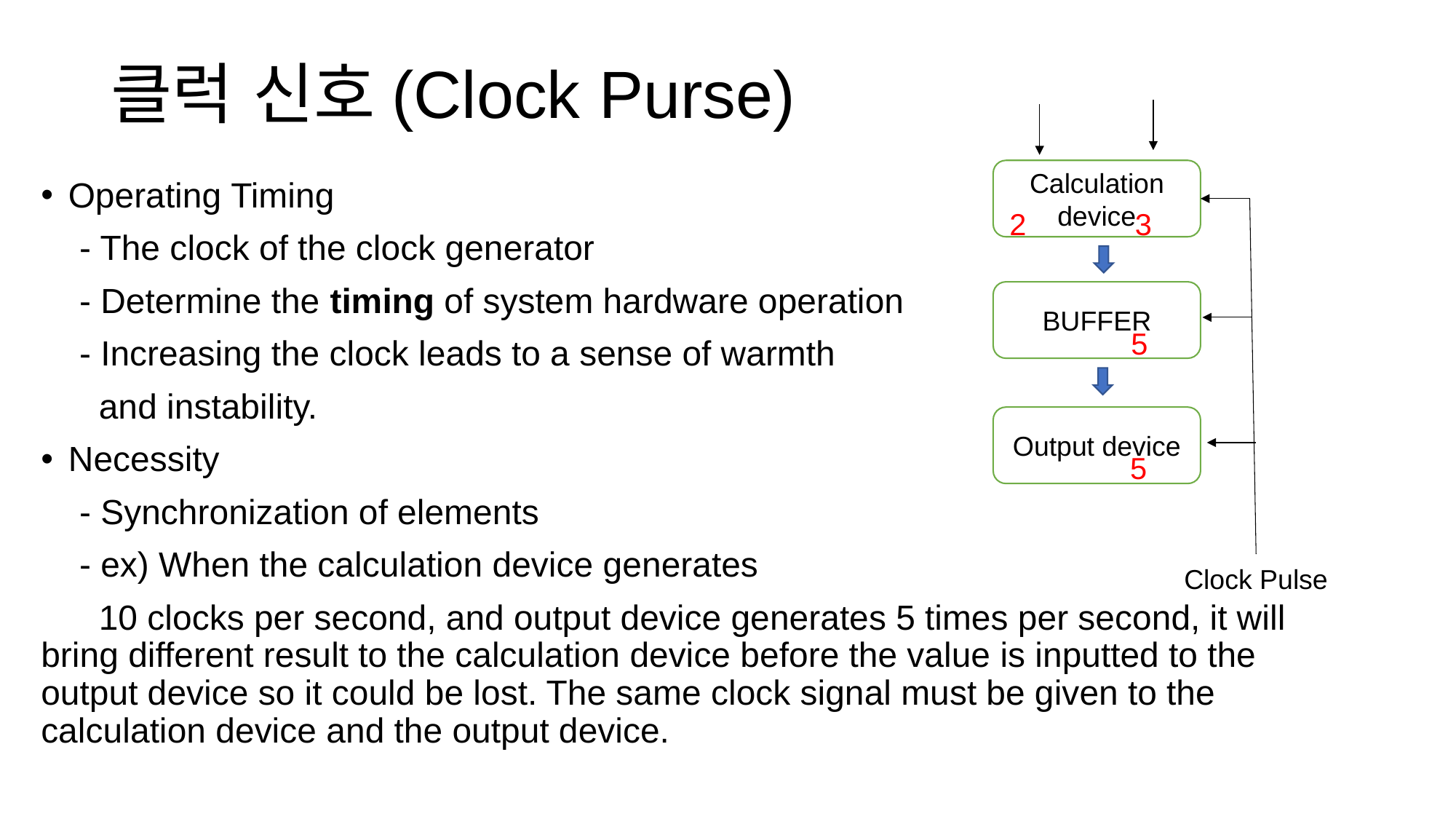

# 클럭 신호(Clock Purse)
Calculation device
Operating Timing
    - The clock of the clock generator
    - Determine the timing of system hardware operation
    - Increasing the clock leads to a sense of warmth
      and instability.
Necessity
    - Synchronization of elements
    - ex) When the calculation device generates
      10 clocks per second, and output device generates 5 times per second, it will bring different result to the calculation device before the value is inputted to the output device so it could be lost. The same clock signal must be given to the calculation device and the output device.
2             3

BUFFER
              5

Output device
              5
Clock Pulse